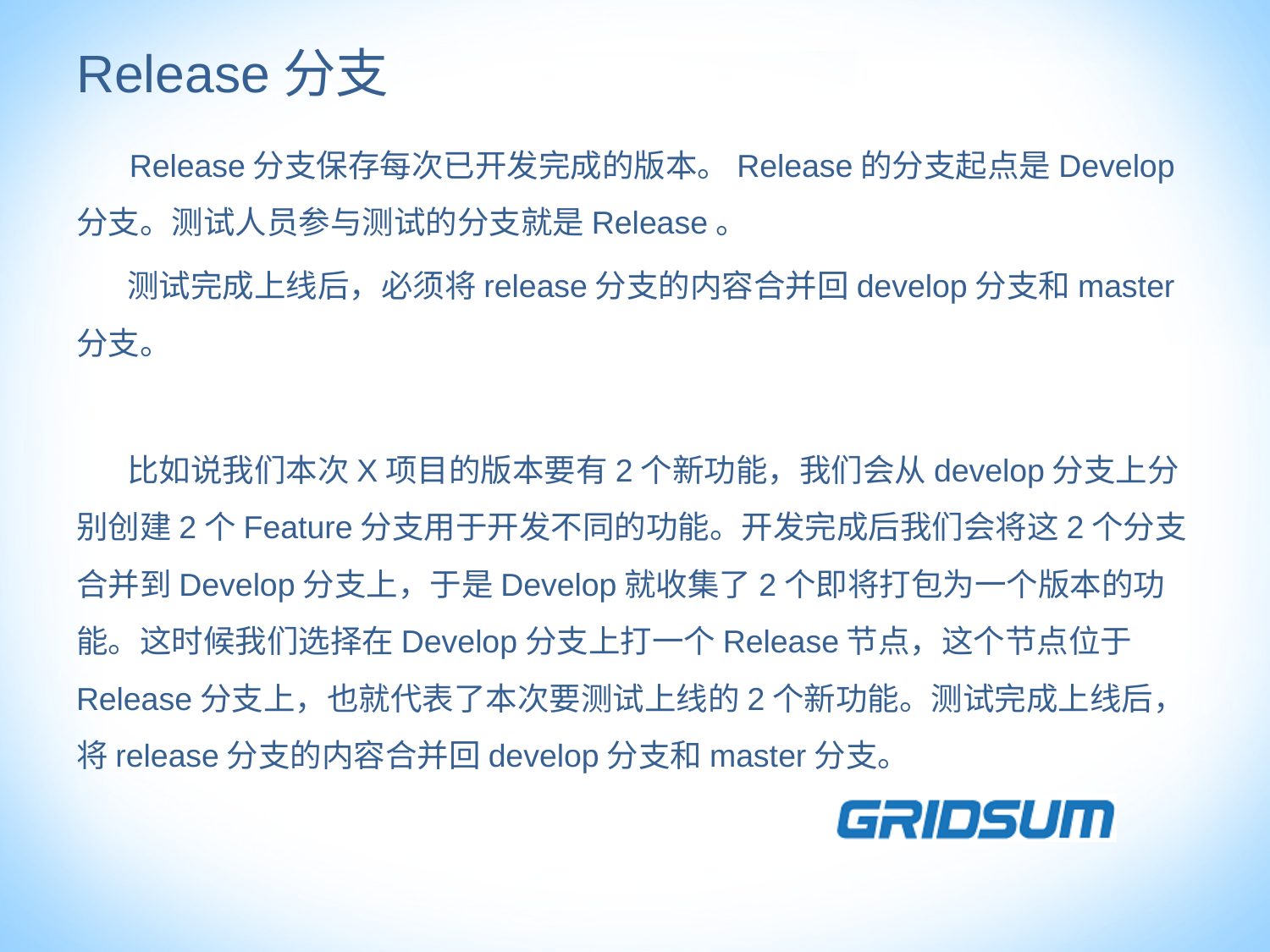

# Release分支
      Release分支保存每次已开发完成的版本。Release的分支起点是Develop分支。测试人员参与测试的分支就是Release。
      测试完成上线后，必须将release分支的内容合并回develop分支和master分支。

      比如说我们本次X项目的版本要有2个新功能，我们会从develop分支上分别创建2个Feature分支用于开发不同的功能。开发完成后我们会将这2个分支合并到Develop分支上，于是Develop就收集了2个即将打包为一个版本的功能。这时候我们选择在Develop分支上打一个Release节点，这个节点位于Release分支上，也就代表了本次要测试上线的2个新功能。测试完成上线后，将release分支的内容合并回develop分支和master分支。